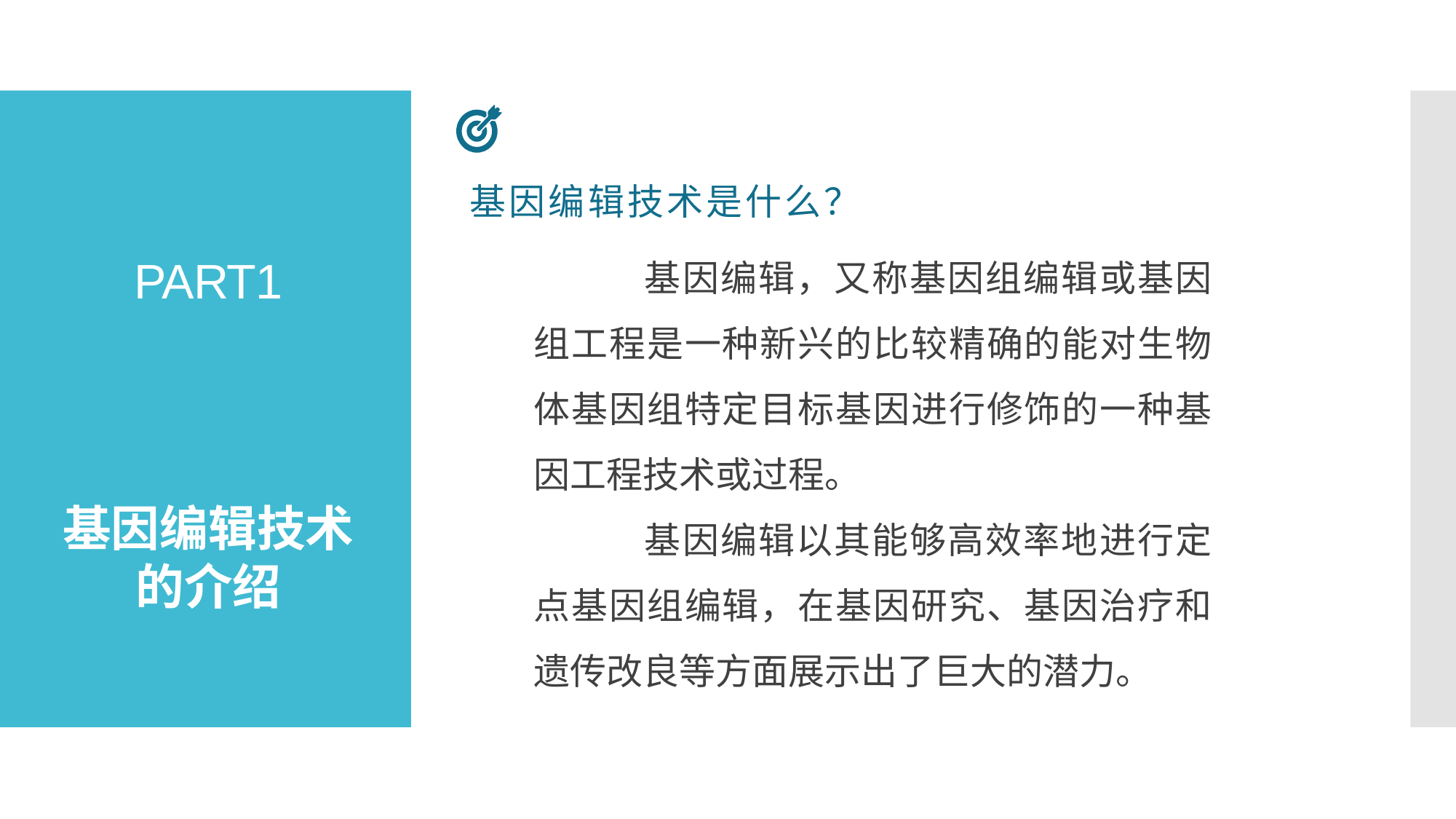

# PART1
基因编辑技术是什么？
	基因编辑，又称基因组编辑或基因组工程是一种新兴的比较精确的能对生物体基因组特定目标基因进行修饰的一种基因工程技术或过程。
	基因编辑以其能够高效率地进行定点基因组编辑，在基因研究、基因治疗和遗传改良等方面展示出了巨大的潜力。
基因编辑技术的介绍